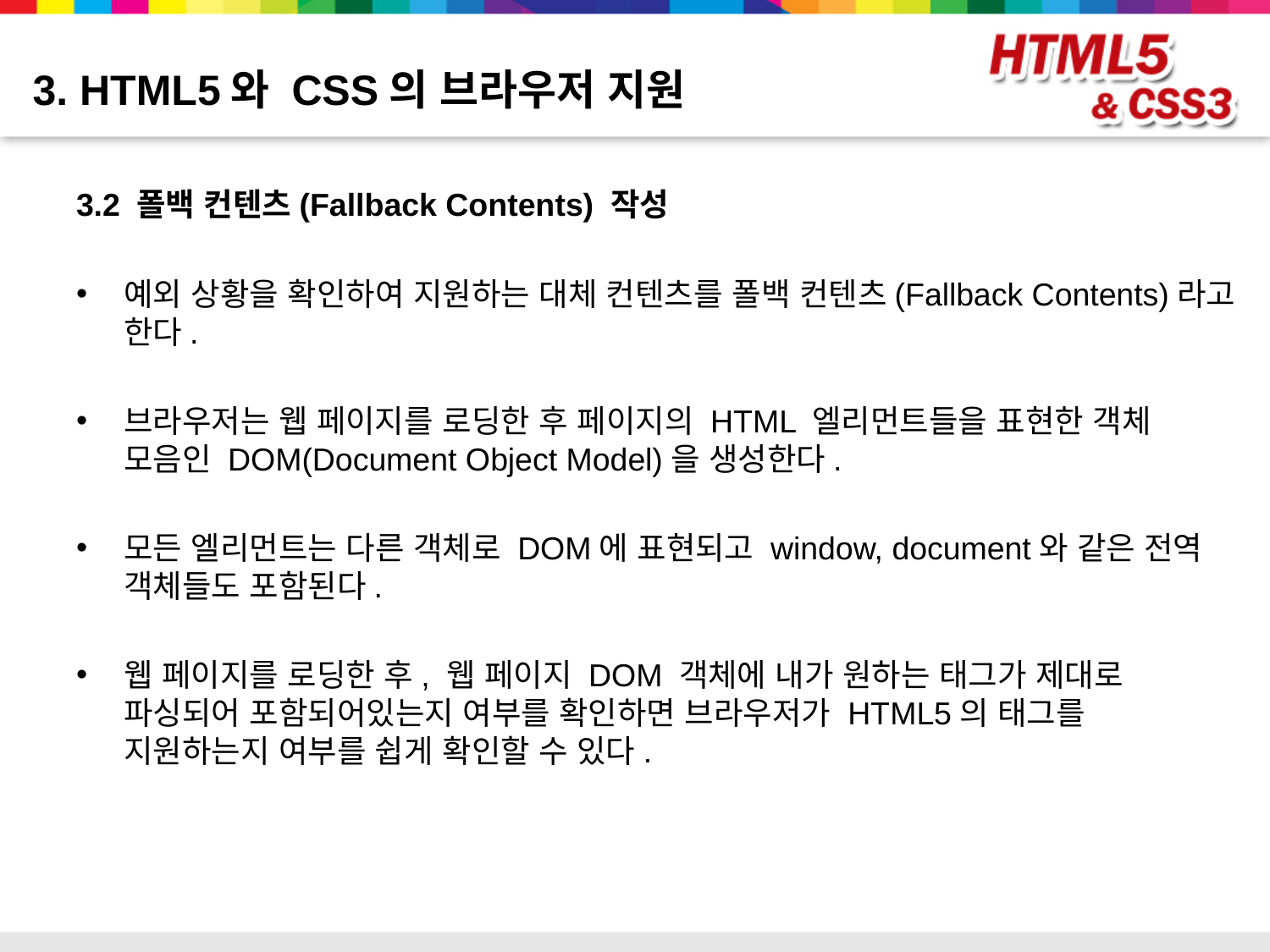

# 3. HTML5와 CSS의 브라우저 지원
3.2 폴백 컨텐츠(Fallback Contents) 작성
예외 상황을 확인하여 지원하는 대체 컨텐츠를 폴백 컨텐츠(Fallback Contents)라고 한다.

브라우저는 웹 페이지를 로딩한 후 페이지의 HTML 엘리먼트들을 표현한 객체 모음인 DOM(Document Object Model)을 생성한다.

모든 엘리먼트는 다른 객체로 DOM에 표현되고 window, document와 같은 전역 객체들도 포함된다.

웹 페이지를 로딩한 후, 웹 페이지 DOM 객체에 내가 원하는 태그가 제대로 파싱되어 포함되어있는지 여부를 확인하면 브라우저가 HTML5의 태그를 지원하는지 여부를 쉽게 확인할 수 있다.